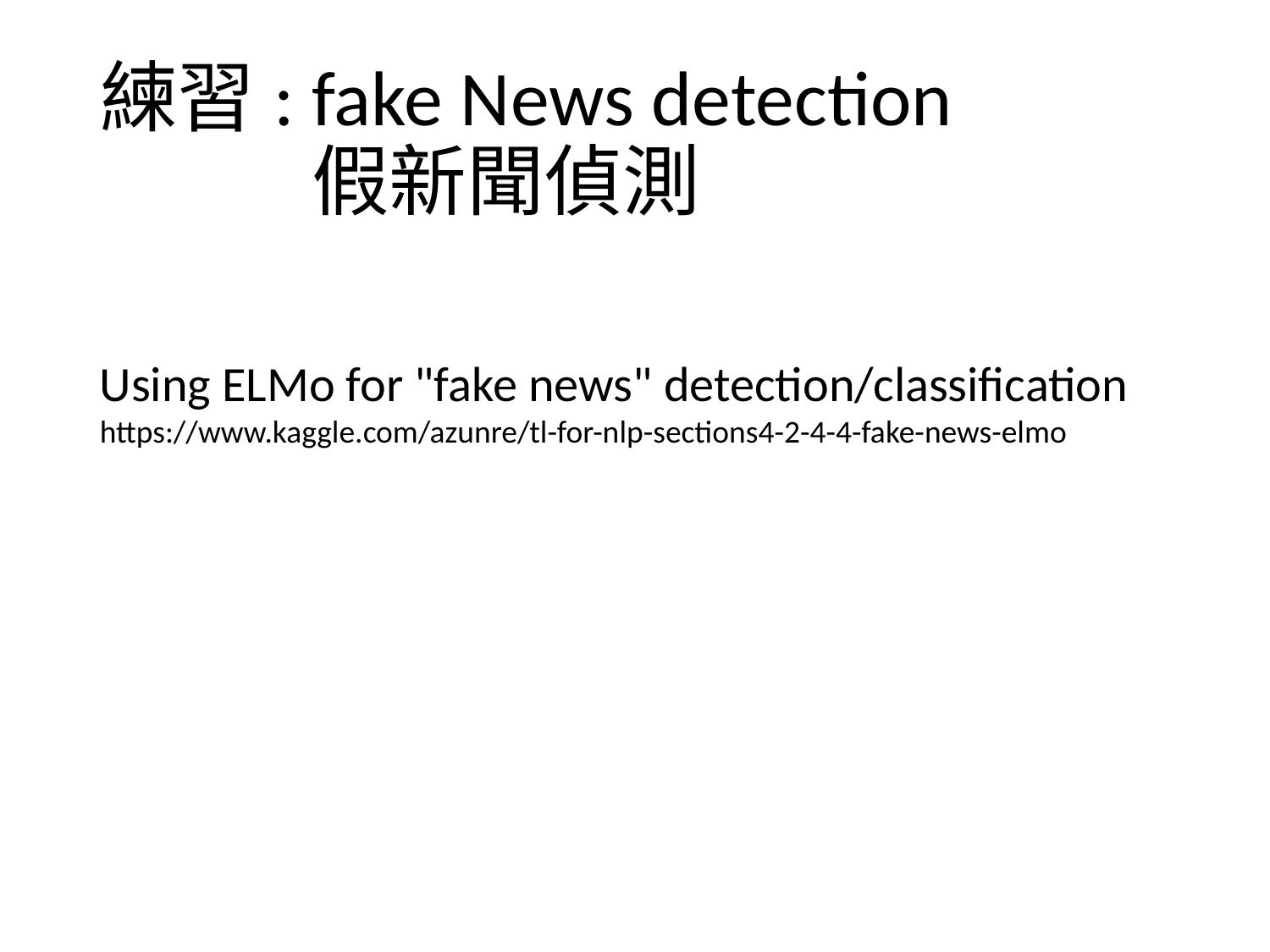

# 練習: fake News detection 假新聞偵測
Using ELMo for "fake news" detection/classification
https://www.kaggle.com/azunre/tl-for-nlp-sections4-2-4-4-fake-news-elmo